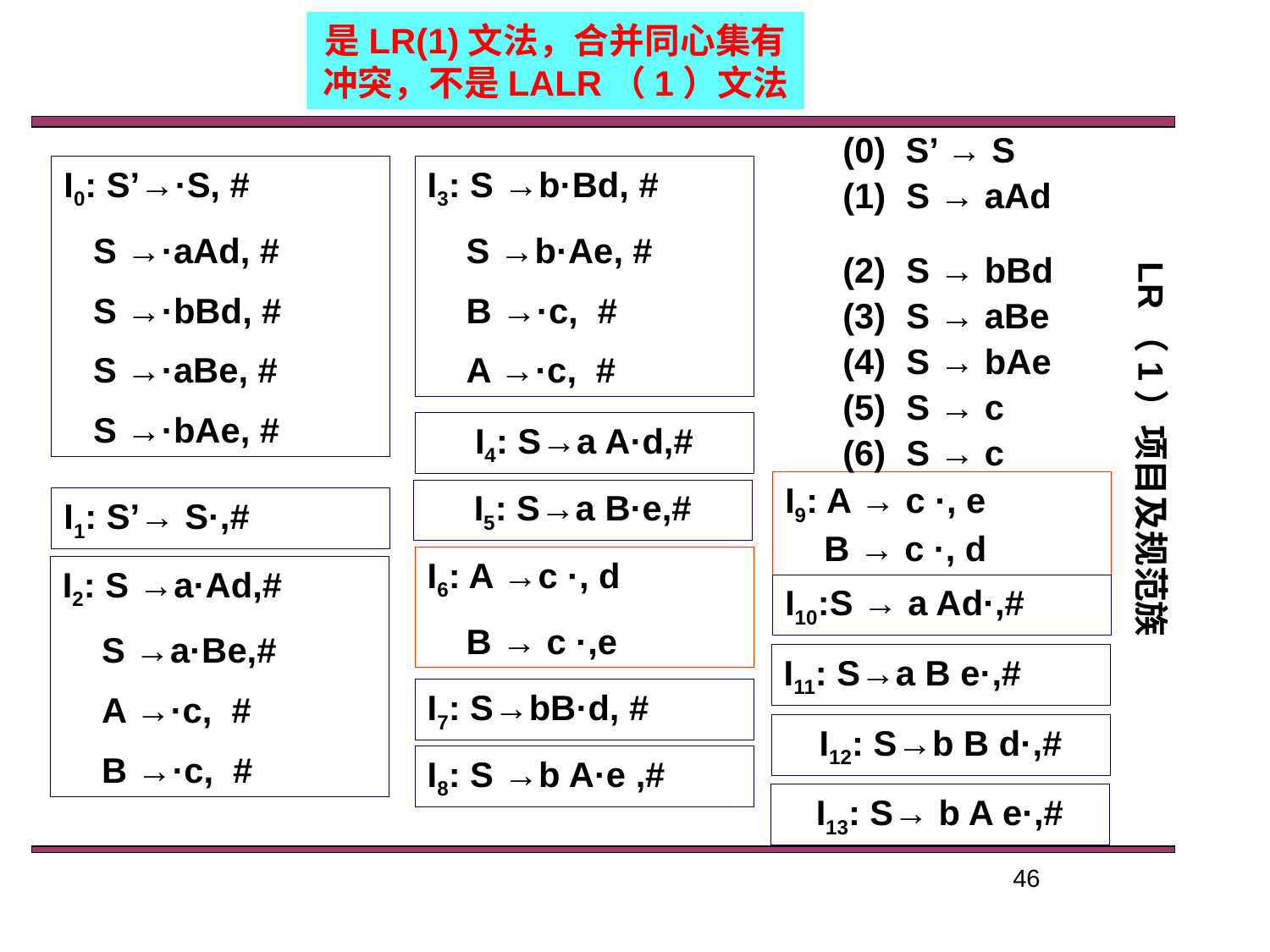

是LR(1)文法，合并同心集有冲突，不是LALR（1）文法
(0)  S’ → S
S → aAd
S → bBd
S → aBe
S → bAe
S → c
S → c
I0: S’→·S, #
   S →·aAd, #
   S →·bBd, #
   S →·aBe, #
   S →·bAe, #
I3: S →b·Bd, #
    S →b·Ae, #
    B →·c,  #
    A →·c,  #
LR（1）项目及规范族

I4: S→a A·d,#
I9: A → c ·, e
    B → c ·, d
I5: S→a B·e,#
I1: S’→ S·,#
I6: A →c ·, d
    B → c ·,e
I2: S →a·Ad,#
    S →a·Be,#
    A →·c,  #
    B →·c,  #
I10:S → a Ad·,#
I11: S→a B e·,#
I7: S→bB·d, #
I12: S→b B d·,#
I8: S →b A·e ,#
I13: S→ b A e·,#
46